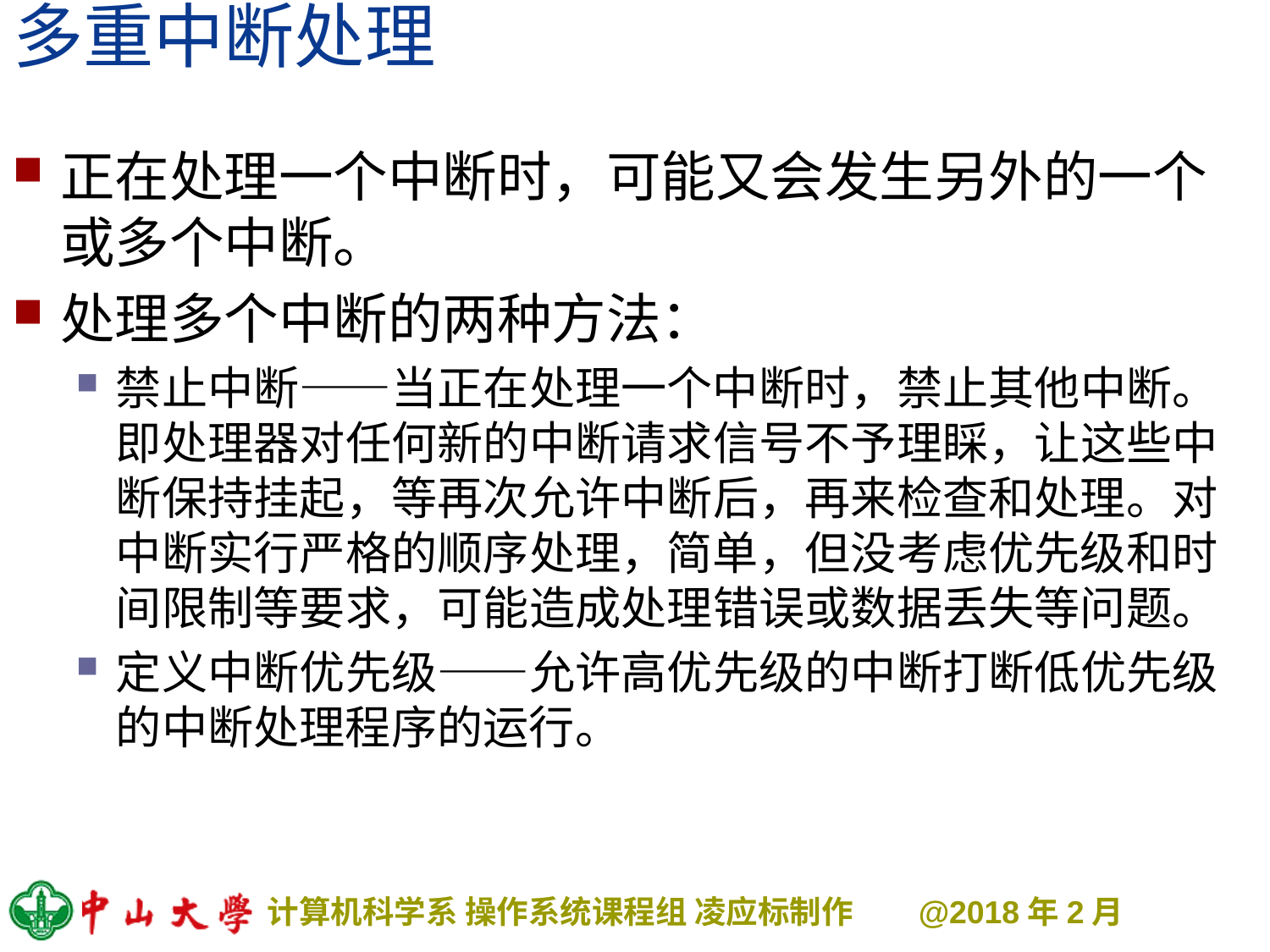

# 多重中断处理
正在处理一个中断时，可能又会发生另外的一个或多个中断。
处理多个中断的两种方法：
禁止中断——当正在处理一个中断时，禁止其他中断。即处理器对任何新的中断请求信号不予理睬，让这些中断保持挂起，等再次允许中断后，再来检查和处理。对中断实行严格的顺序处理，简单，但没考虑优先级和时间限制等要求，可能造成处理错误或数据丢失等问题。
定义中断优先级——允许高优先级的中断打断低优先级的中断处理程序的运行。